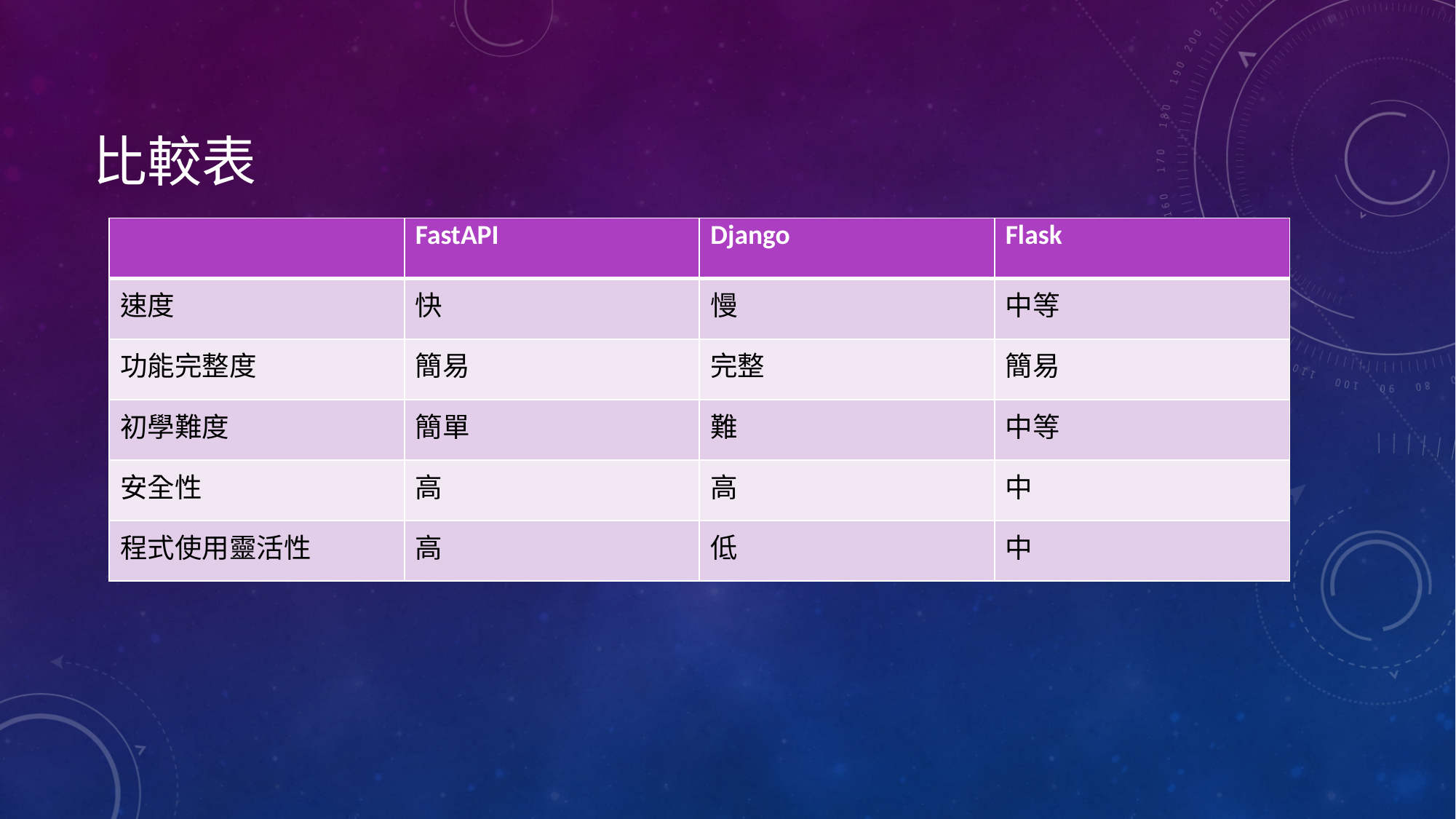

# 比較表
|  | FastAPI | Django | Flask |
| --- | --- | --- | --- |
| 速度 | 快 | 慢 | 中等 |
| 功能完整度 | 簡易 | 完整 | 簡易 |
| 初學難度 | 簡單 | 難 | 中等 |
| 安全性 | 高 | 高 | 中 |
| 程式使用靈活性 | 高 | 低 | 中 |